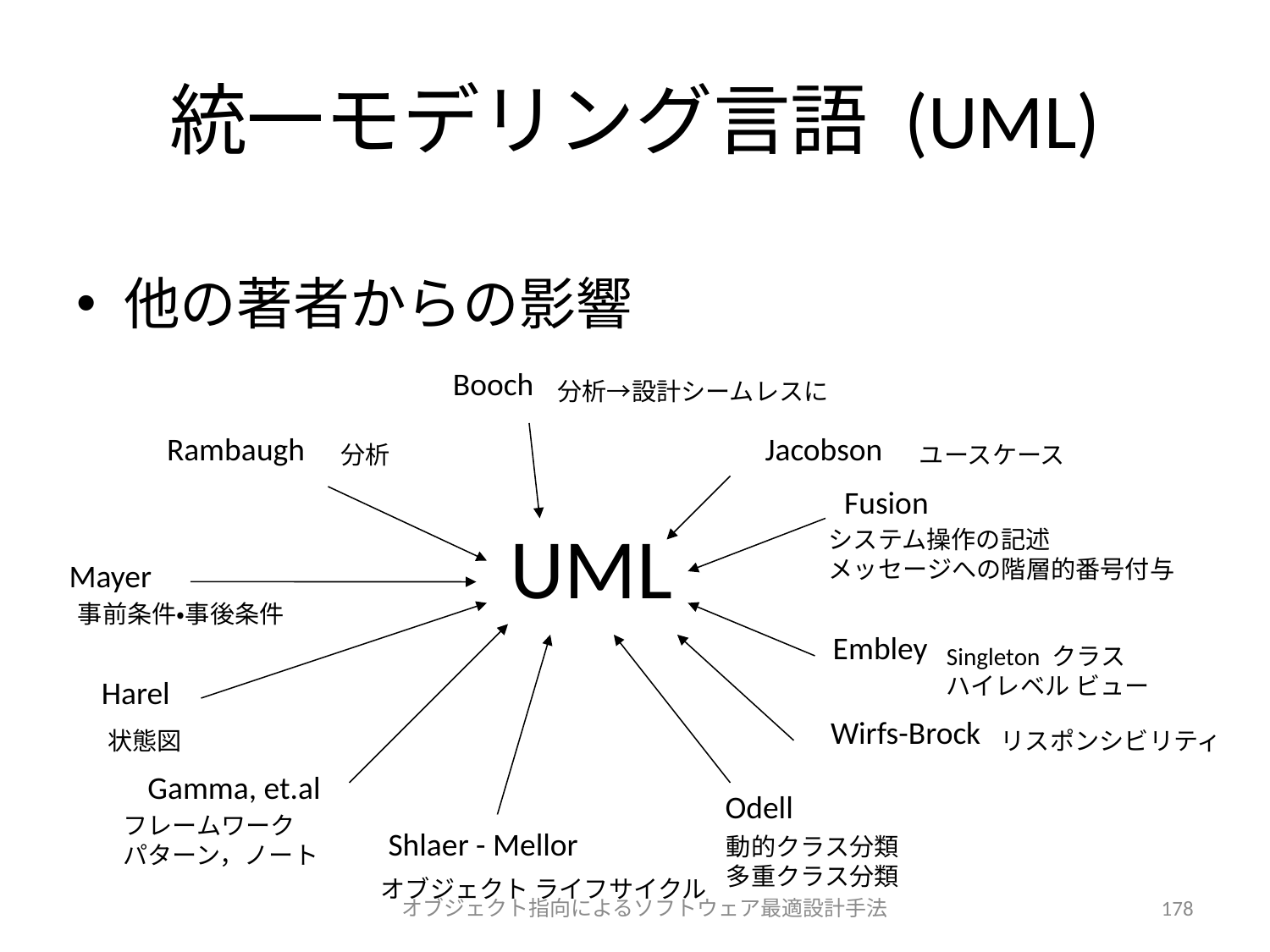

# 統一モデリング言語 (UML)
他の著者からの影響
Booch
分析→設計シームレスに
Rambaugh

Jacobson
分析
ユースケース

Fusion

UML

システム操作の記述
メッセージへの階層的番号付与
Mayer

事前条件・事後条件

Embley

Singleton クラス
ハイレベル ビュー
Harel
Wirfs-Brock
状態図
リスポンシビリティ
Gamma, et.al
Odell
フレームワーク
パターン，ノート
Shlaer - Mellor
動的クラス分類
多重クラス分類
オブジェクト ライフサイクル
オブジェクト指向によるソフトウェア最適設計手法
178